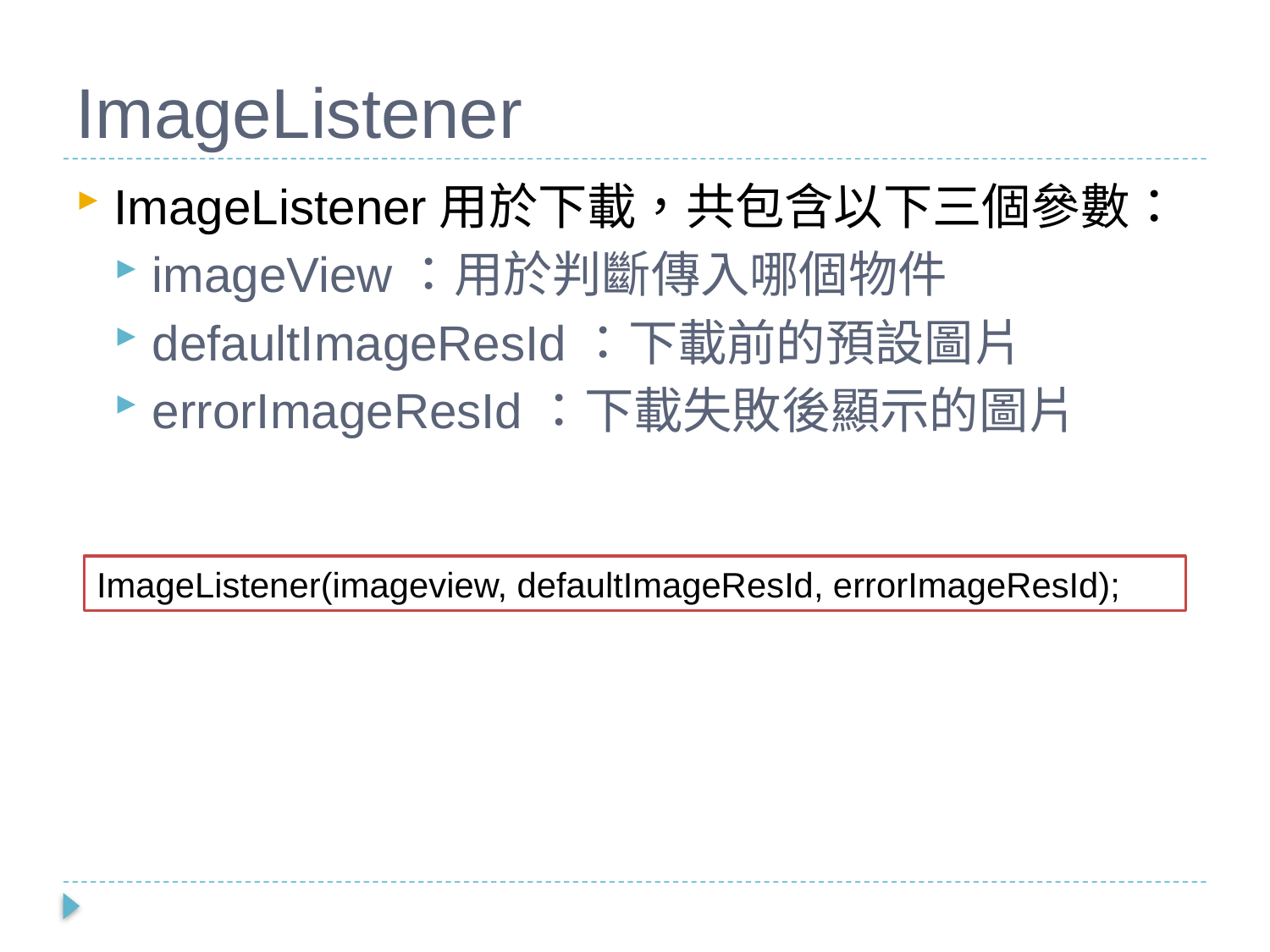

# ImageListener
ImageListener用於下載，共包含以下三個參數：
imageView：用於判斷傳入哪個物件
defaultImageResId：下載前的預設圖片
errorImageResId：下載失敗後顯示的圖片
ImageListener(imageview, defaultImageResId, errorImageResId);